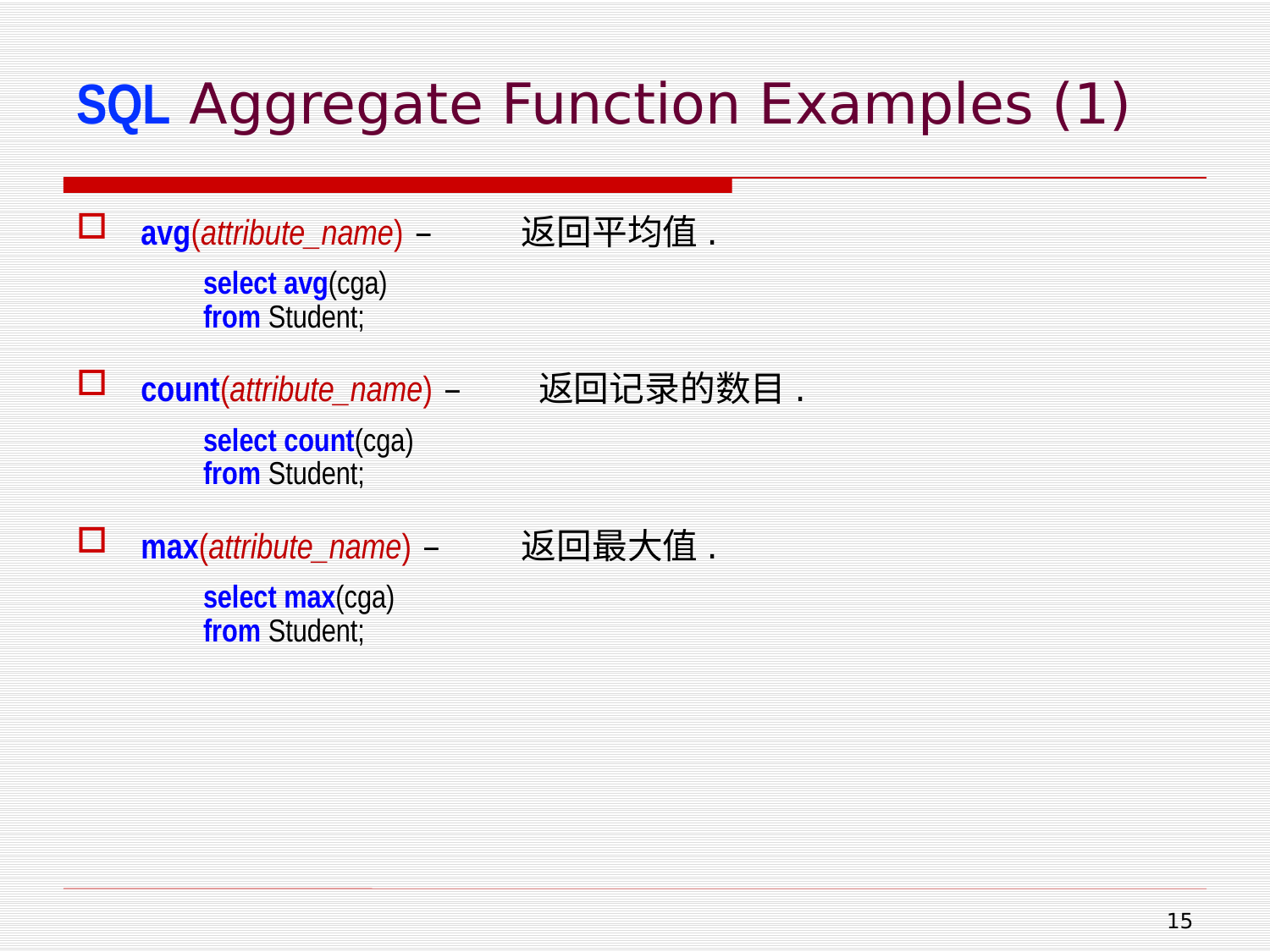

# SQL Aggregate Function Examples (1)
avg(attribute_name) –	返回平均值.
select avg(cga)
from Student;
count(attribute_name) –	返回记录的数目.
select count(cga)
from Student;
max(attribute_name) –	返回最大值.
select max(cga)
from Student;
15